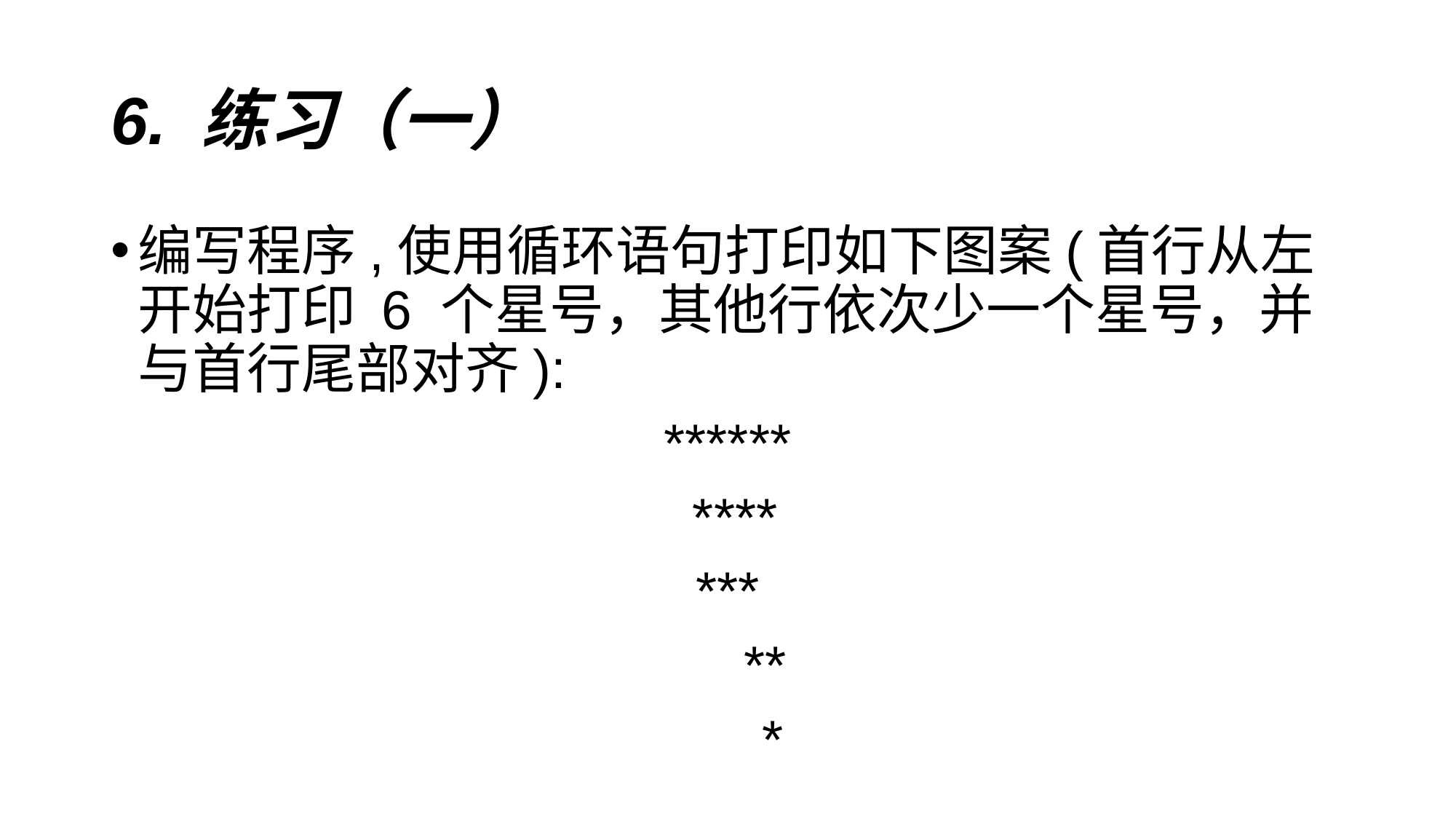

# 6. 练习（一）
编写程序,使用循环语句打印如下图案(首行从左开始打印 6 个星号，其他行依次少一个星号，并与首行尾部对齐):
 ******
    ****
     ***
      **
       *